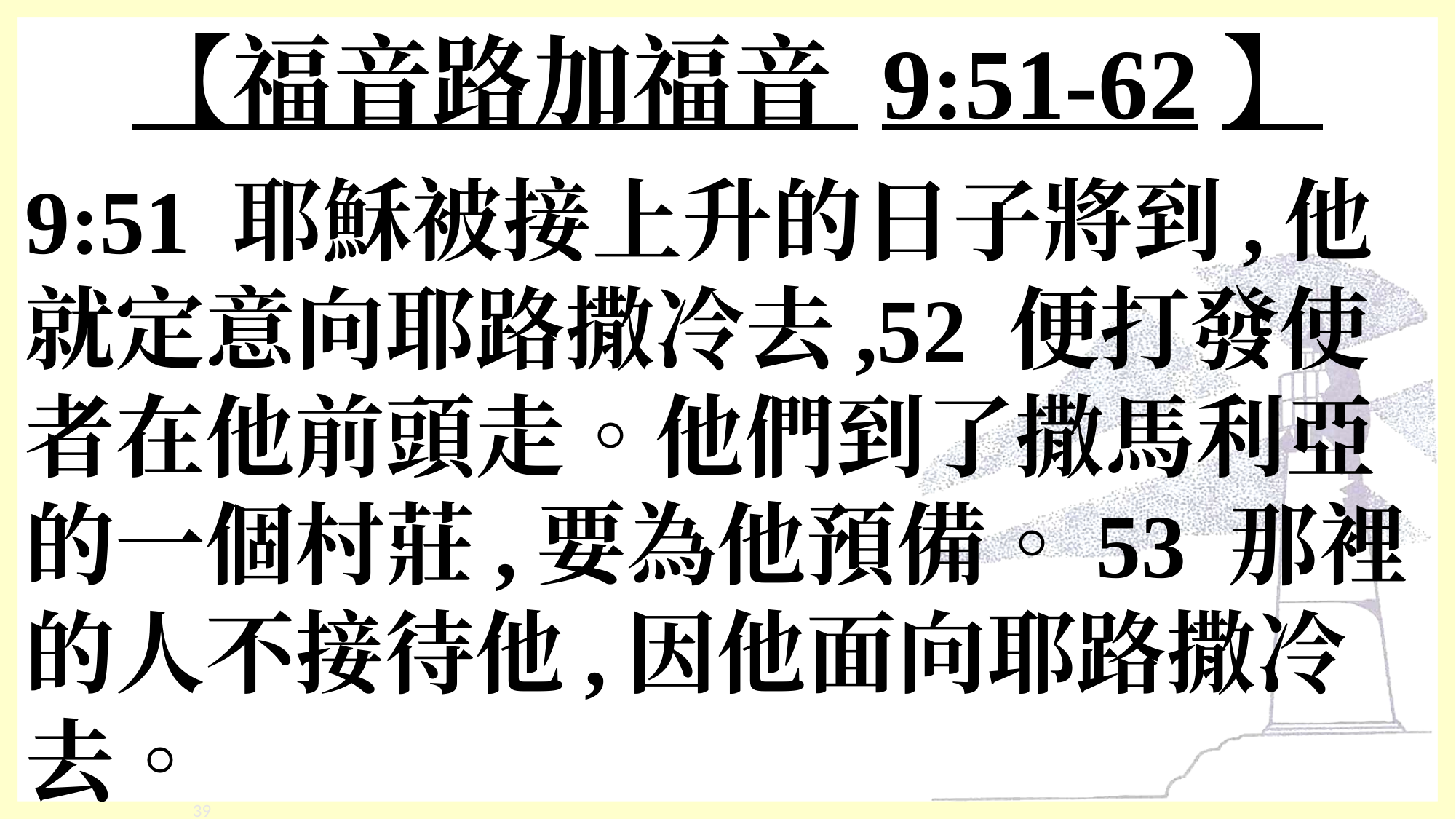

# 【福音路加福音 9:51-62】
9:51 耶穌被接上升的日子將到,他就定意向耶路撒冷去,52 便打發使者在他前頭走。他們到了撒馬利亞的一個村莊,要為他預備。53 那裡的人不接待他,因他面向耶路撒冷去。
39